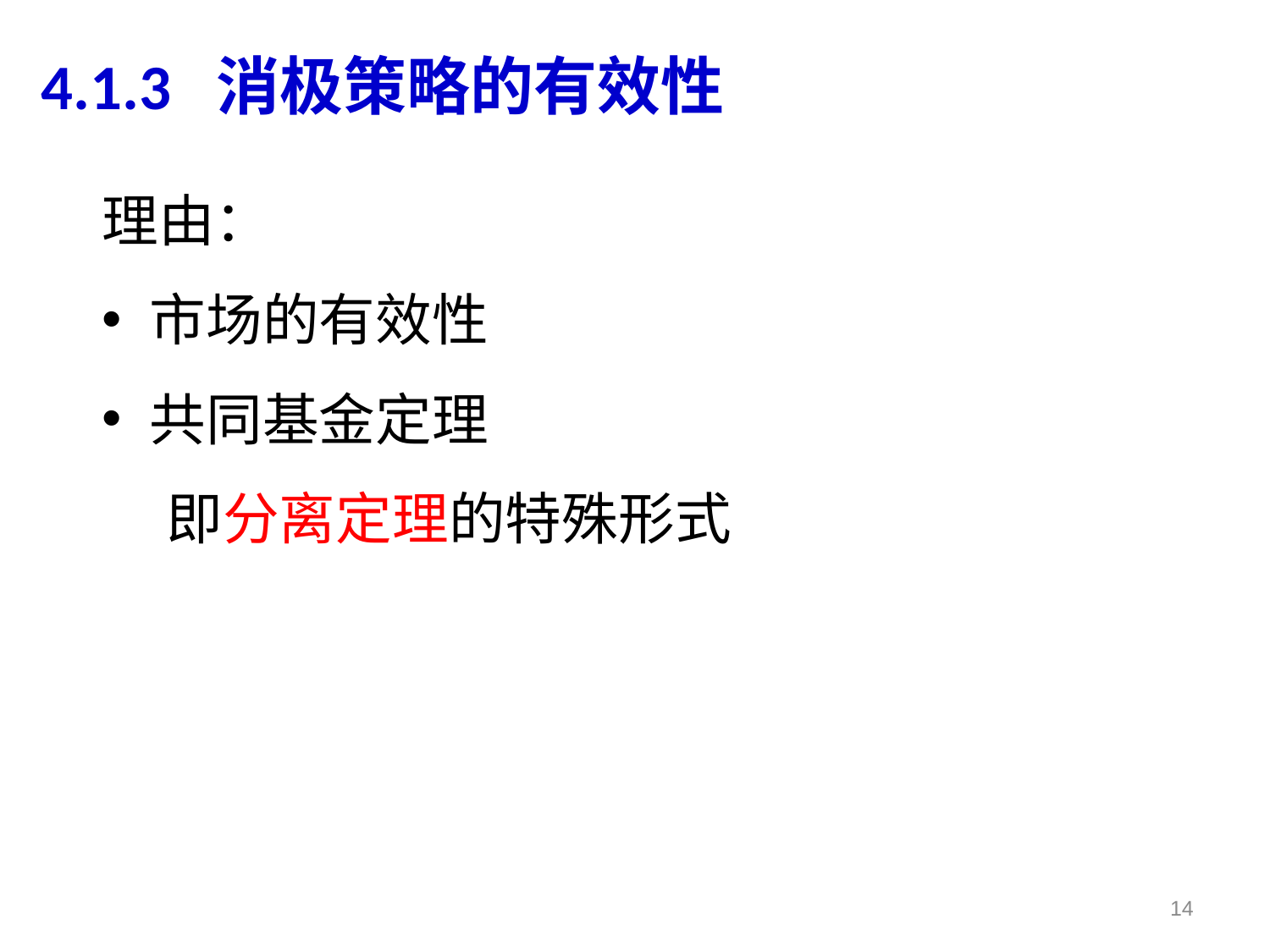

4.1.3  消极策略的有效性
理由：
市场的有效性
共同基金定理
    即分离定理的特殊形式
14